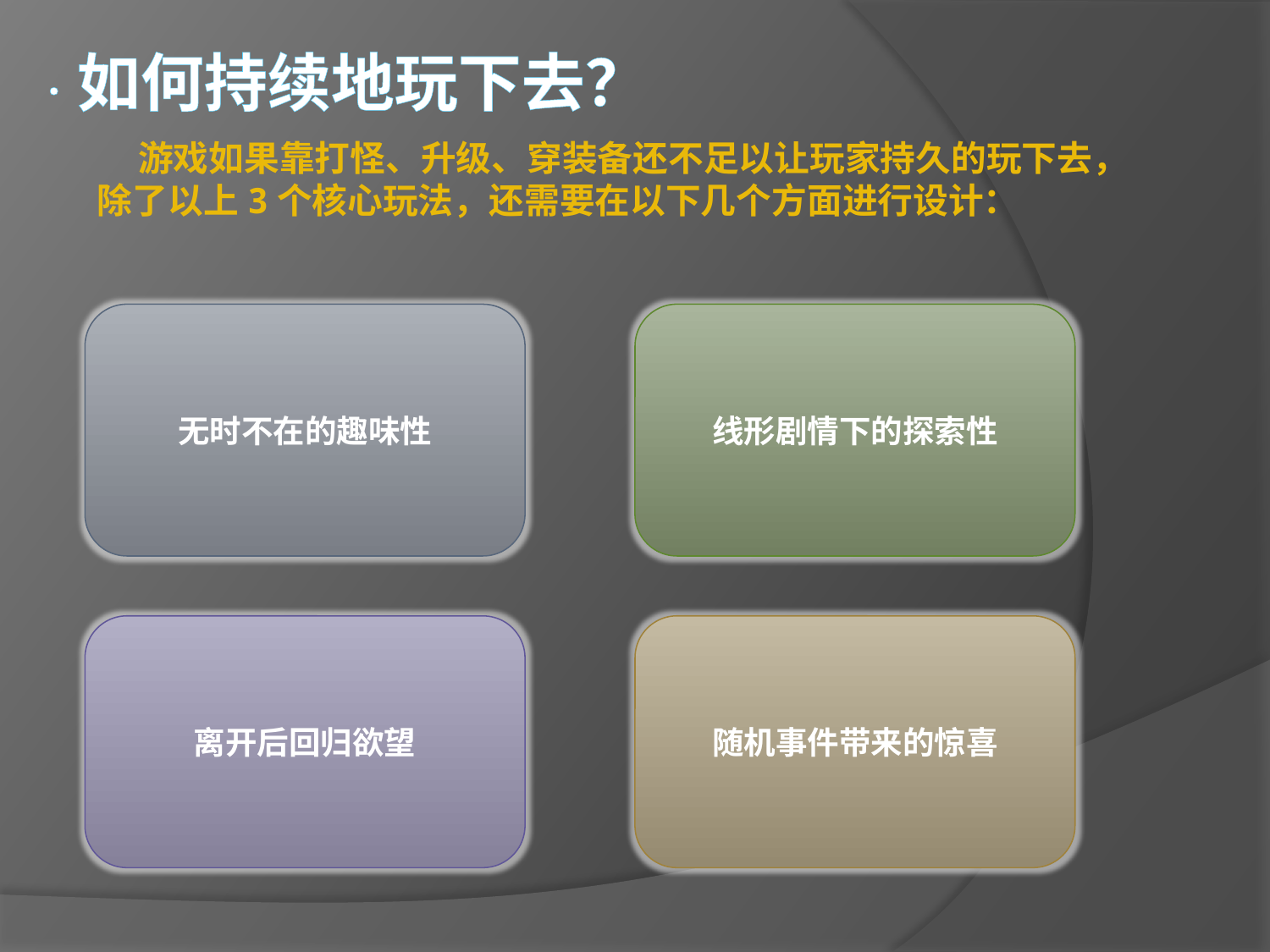

# ·如何持续地玩下去？
    游戏如果靠打怪、升级、穿装备还不足以让玩家持久的玩下去，除了以上3个核心玩法，还需要在以下几个方面进行设计：
无时不在的趣味性
线形剧情下的探索性
离开后回归欲望
随机事件带来的惊喜